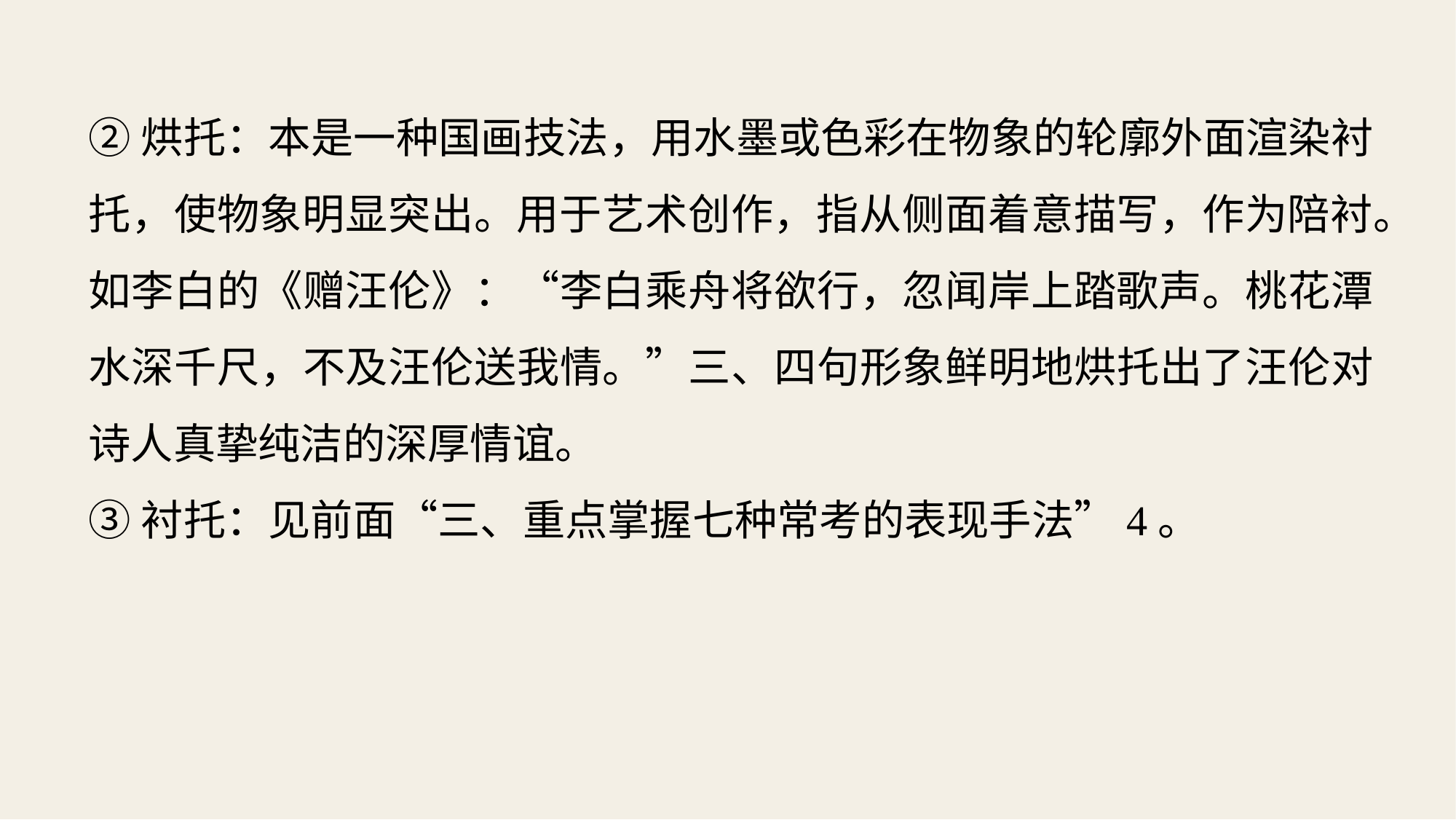

②烘托：本是一种国画技法，用水墨或色彩在物象的轮廓外面渲染衬托，使物象明显突出。用于艺术创作，指从侧面着意描写，作为陪衬。如李白的《赠汪伦》：“李白乘舟将欲行，忽闻岸上踏歌声。桃花潭水深千尺，不及汪伦送我情。”三、四句形象鲜明地烘托出了汪伦对诗人真挚纯洁的深厚情谊。
③衬托：见前面“三、重点掌握七种常考的表现手法”4。